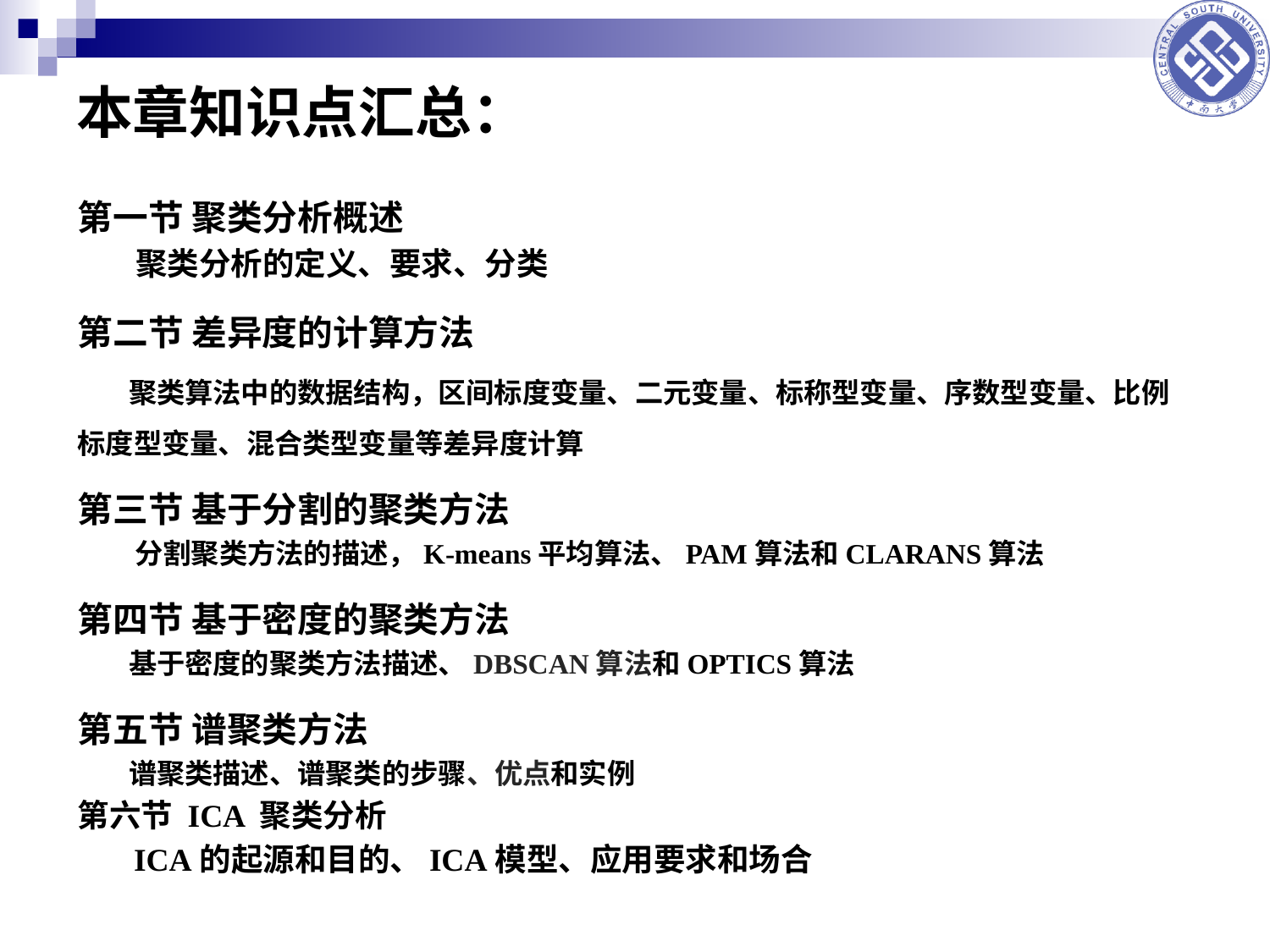

# 本章知识点汇总：
第一节 聚类分析概述
       聚类分析的定义、要求、分类
第二节 差异度的计算方法
       聚类算法中的数据结构，区间标度变量、二元变量、标称型变量、序数型变量、比例标度型变量、混合类型变量等差异度计算
第三节 基于分割的聚类方法
        分割聚类方法的描述，K-means平均算法、PAM算法和CLARANS算法
第四节 基于密度的聚类方法
       基于密度的聚类方法描述、DBSCAN算法和OPTICS算法
第五节 谱聚类方法
       谱聚类描述、谱聚类的步骤、优点和实例
第六节 ICA 聚类分析
       ICA的起源和目的、ICA模型、应用要求和场合